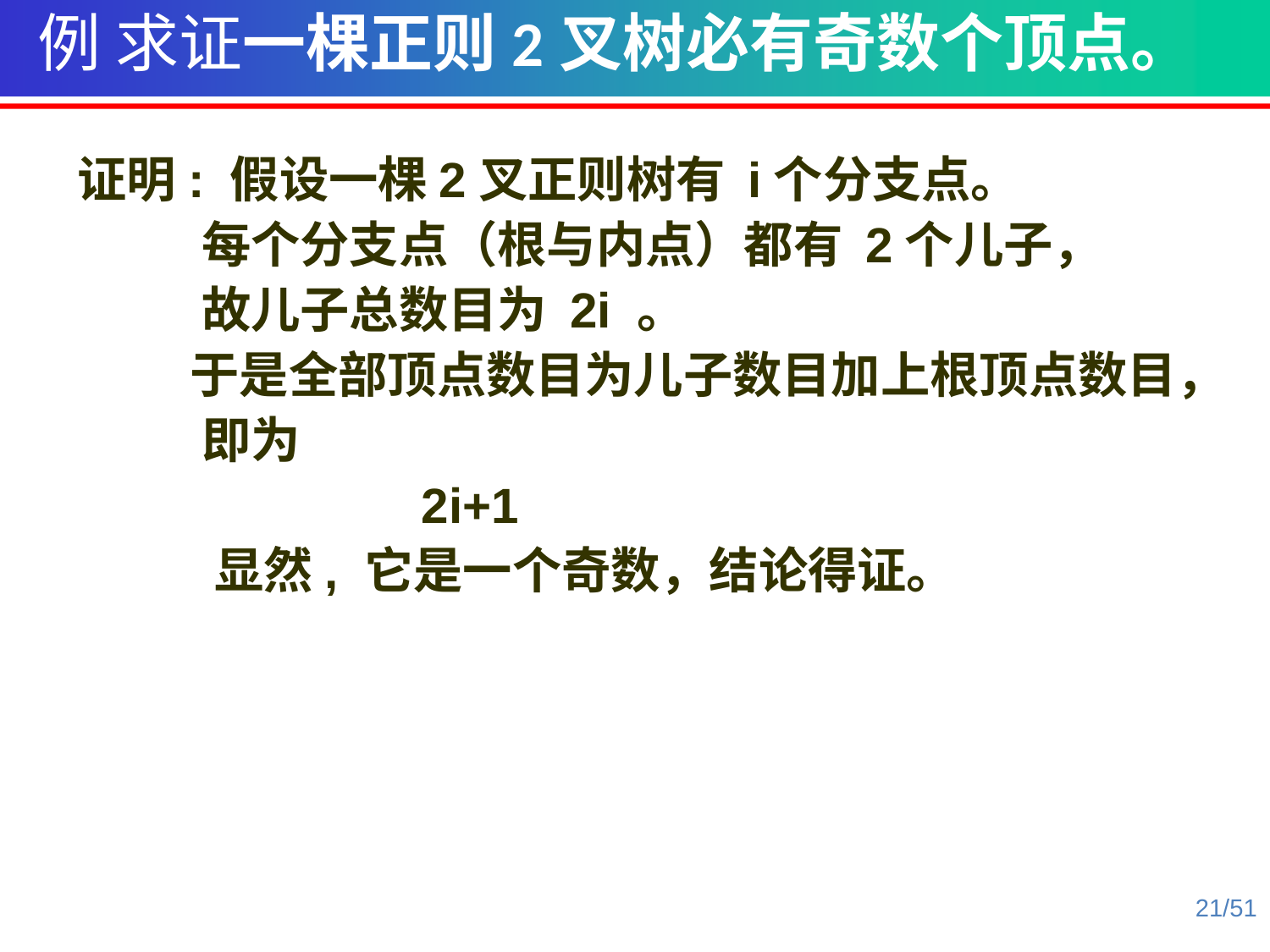

例 求证一棵正则2叉树必有奇数个顶点。
证明: 假设一棵2叉正则树有 i个分支点。
          每个分支点（根与内点）都有 2个儿子，
          故儿子总数目为 2i 。
         于是全部顶点数目为儿子数目加上根顶点数目，
          即为
                         2i+1
	显然, 它是一个奇数，结论得证。
21/51